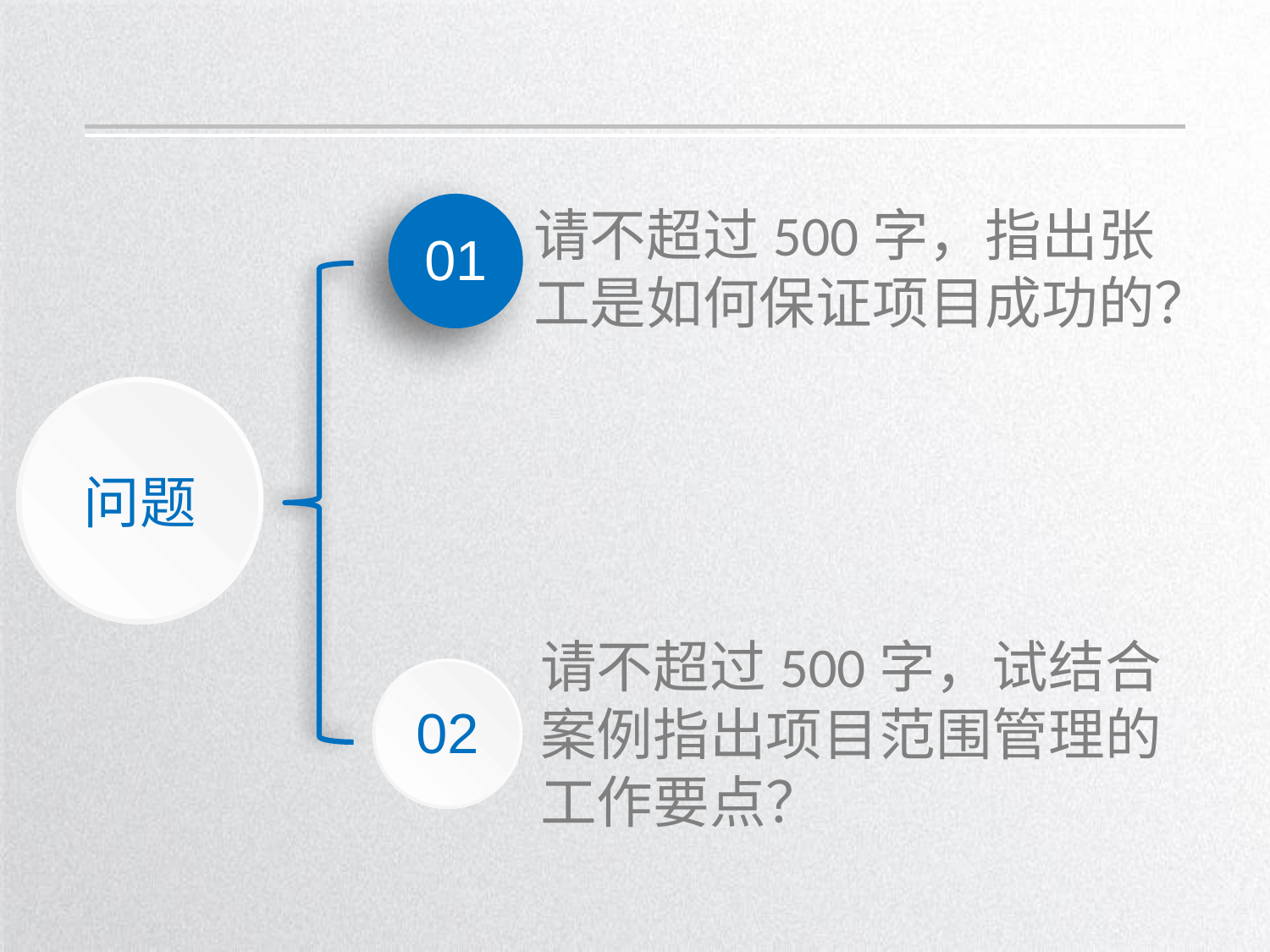

请不超过500字，指出张工是如何保证项目成功的？

01

问题
请不超过500字，试结合案例指出项目范围管理的工作要点？

02